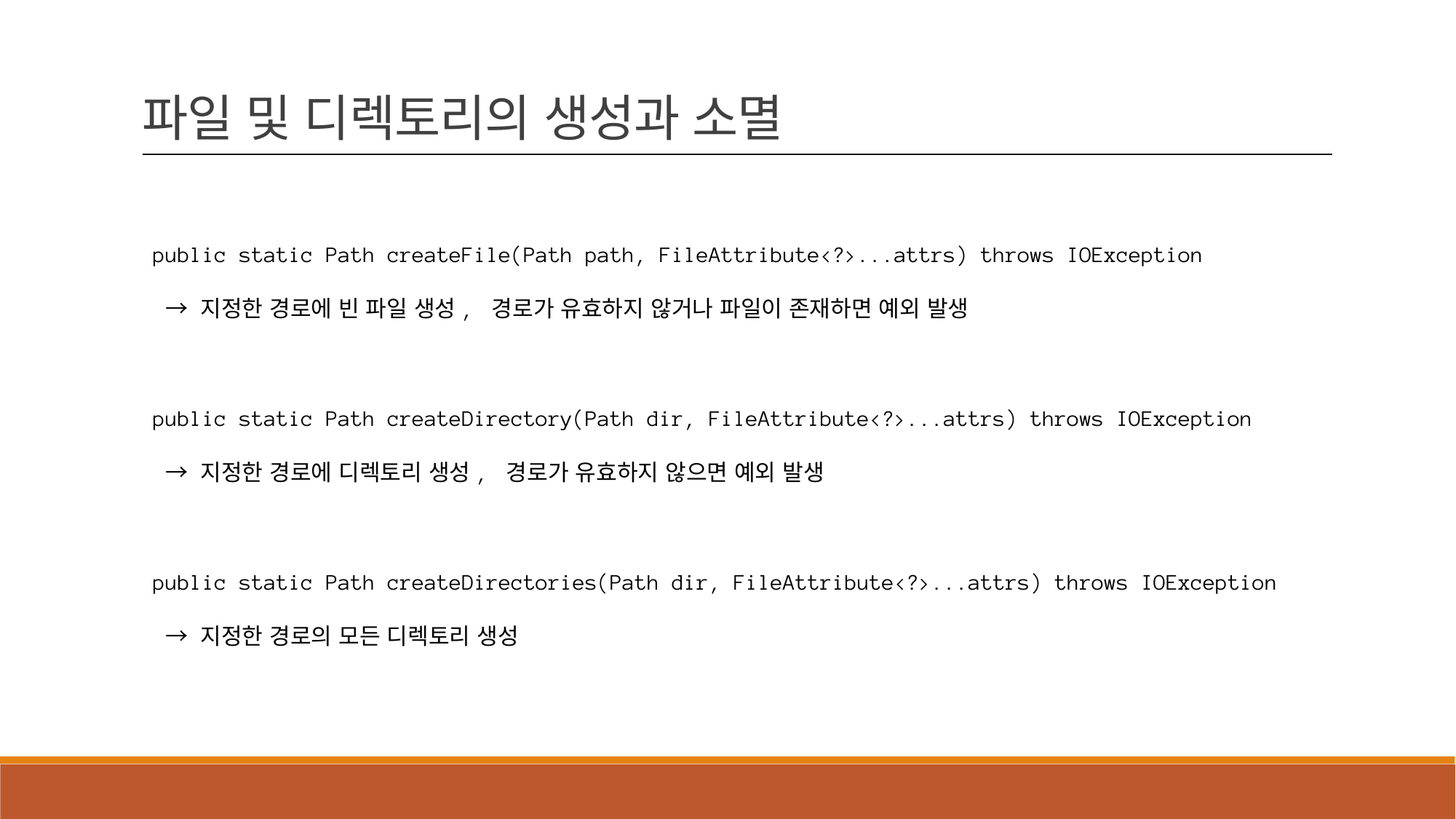

파일 및 디렉토리의 생성과 소멸
public static Path createFile(Path path, FileAttribute<?>...attrs) throws IOException
  → 지정한 경로에 빈 파일 생성, 경로가 유효하지 않거나 파일이 존재하면 예외 발생

public static Path createDirectory(Path dir, FileAttribute<?>...attrs) throws IOException
  → 지정한 경로에 디렉토리 생성, 경로가 유효하지 않으면 예외 발생

public static Path createDirectories(Path dir, FileAttribute<?>...attrs) throws IOException
  → 지정한 경로의 모든 디렉토리 생성